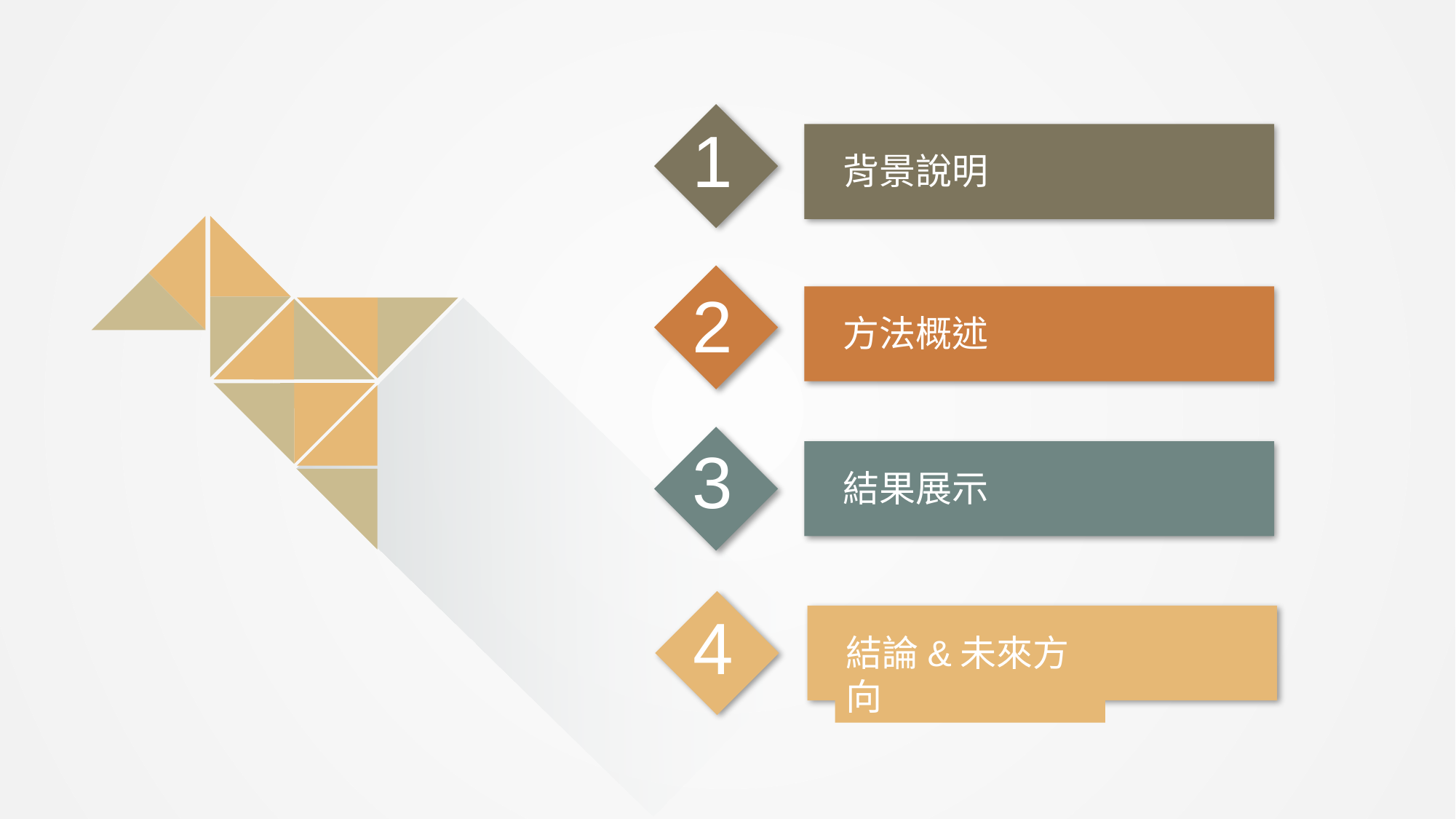

1

2

3

背景說明

方法概述

結果展示

4

結論&未來方向